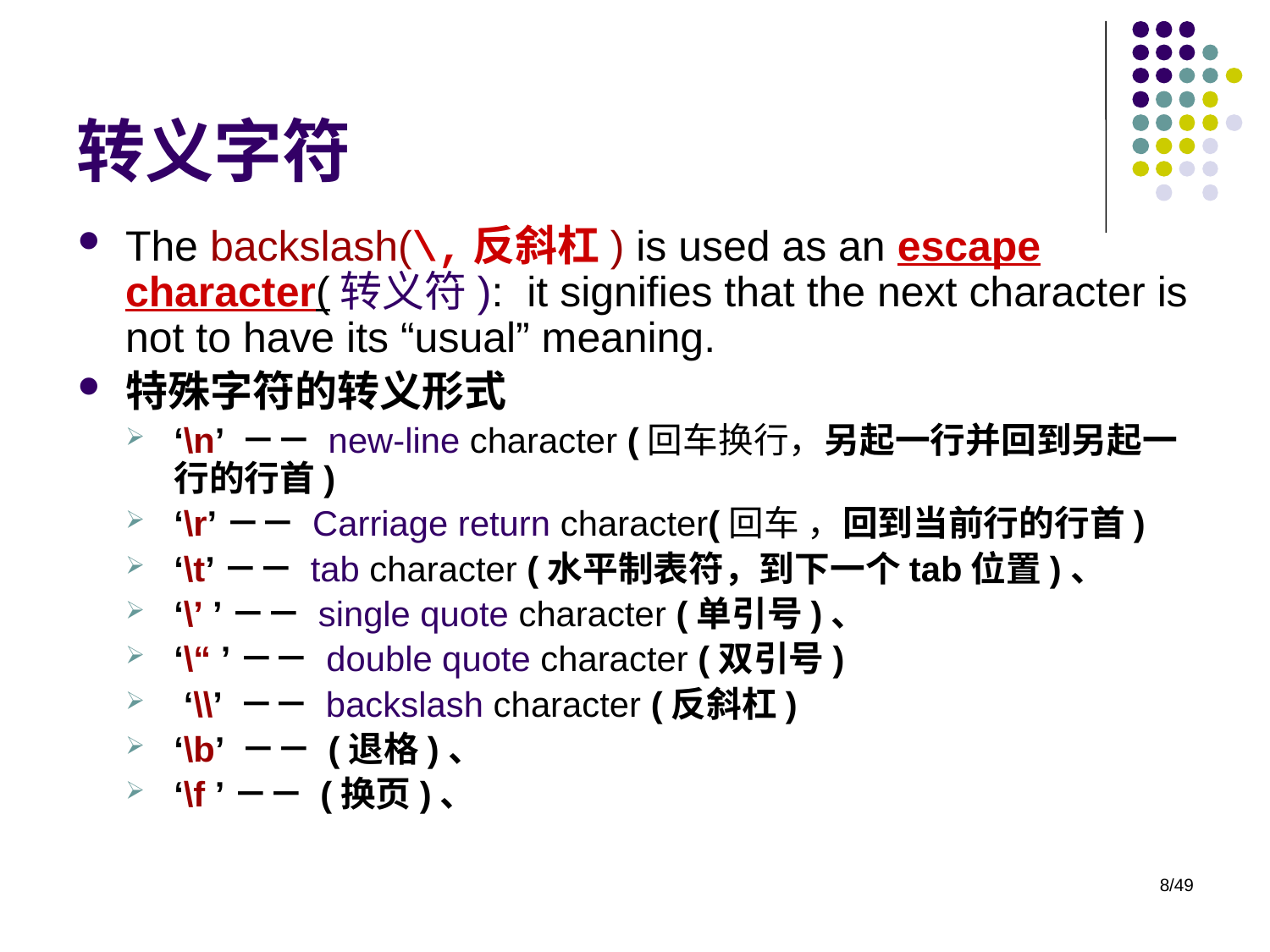

# 转义字符
The backslash(\,反斜杠) is used as an escape character(转义符):  it signifies that the next character is not to have its “usual” meaning.
特殊字符的转义形式
‘\n’ －－ new-line character (回车换行，另起一行并回到另起一行的行首)
‘\r’－－ Carriage return character(回车 ，回到当前行的行首)
‘\t’－－ tab character (水平制表符，到下一个tab位置)、
‘\’ ’－－ single quote character (单引号)、
‘\“ ’－－ double quote character (双引号)
 ‘\\’ －－ backslash character (反斜杠)
‘\b’ －－ (退格)、
‘\f ’－－ (换页)、

8/49